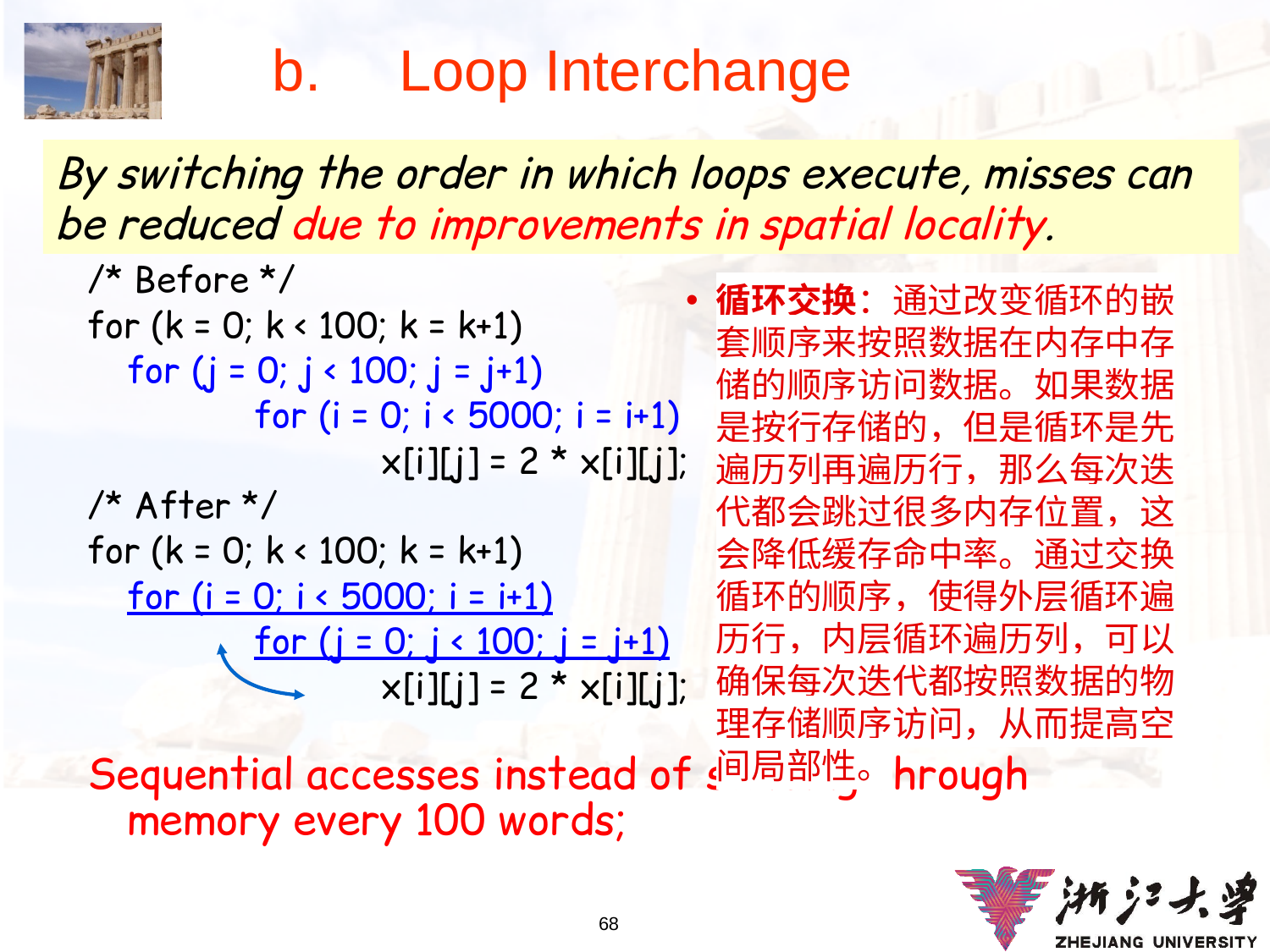

# b.	Loop Interchange
By switching the order in which loops execute, misses can be reduced due to improvements in spatial locality.
/* Before */
for (k = 0; k < 100; k = k+1)
	for (j = 0; j < 100; j = j+1)
		for (i = 0; i < 5000; i = i+1)
			x[i][j] = 2 * x[i][j];
/* After */
for (k = 0; k < 100; k = k+1)
	for (i = 0; i < 5000; i = i+1)
		for (j = 0; j < 100; j = j+1)
			x[i][j] = 2 * x[i][j];
Sequential accesses instead of striding through memory every 100 words;
循环交换：通过改变循环的嵌套顺序来按照数据在内存中存储的顺序访问数据。如果数据是按行存储的，但是循环是先遍历列再遍历行，那么每次迭代都会跳过很多内存位置，这会降低缓存命中率。通过交换循环的顺序，使得外层循环遍历行，内层循环遍历列，可以确保每次迭代都按照数据的物理存储顺序访问，从而提高空间局部性。